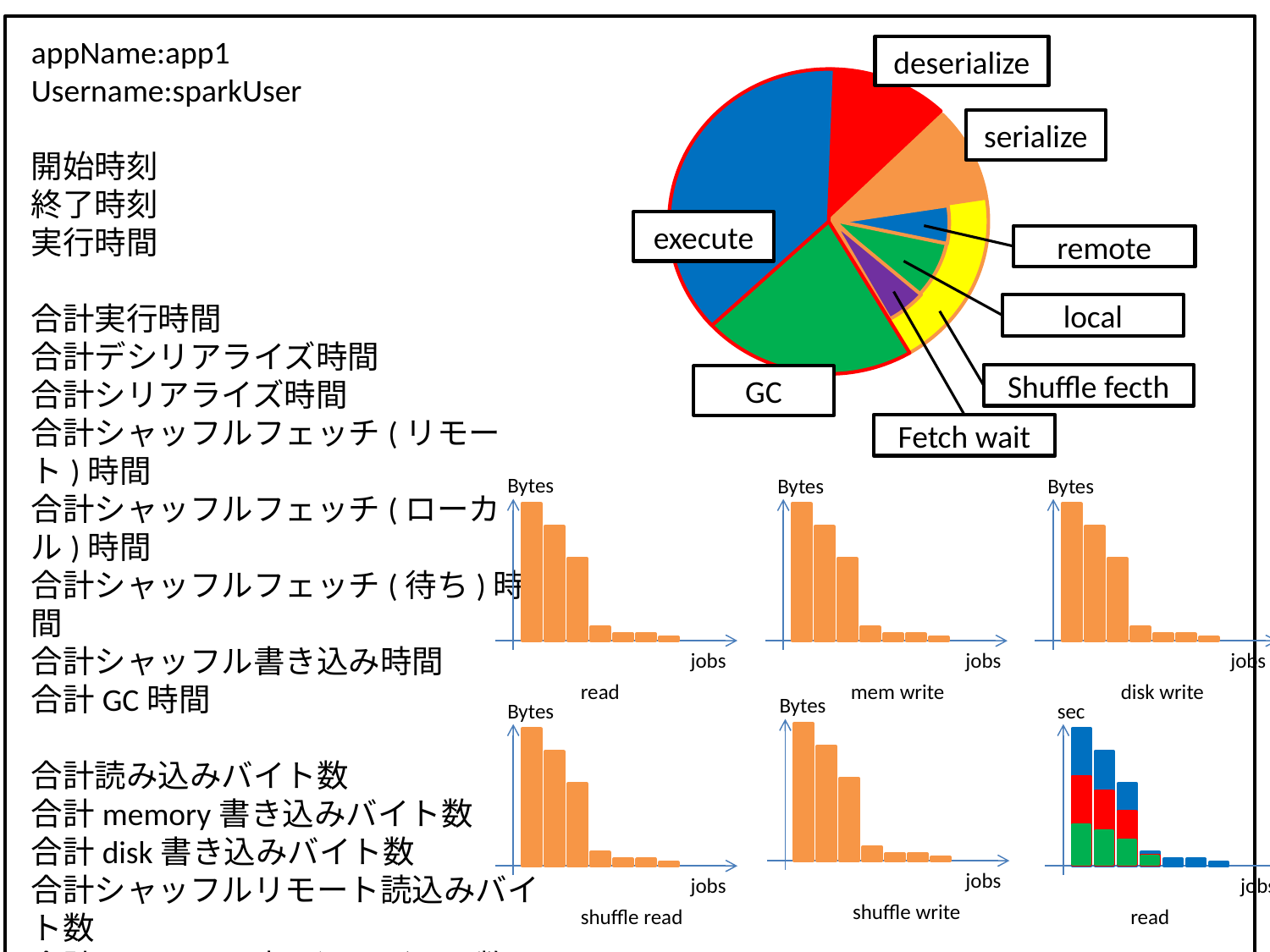

appName:app1
Username:sparkUser

開始時刻
終了時刻
実行時間

合計実行時間
合計デシリアライズ時間
合計シリアライズ時間
合計シャッフルフェッチ(リモート)時間
合計シャッフルフェッチ(ローカル)時間
合計シャッフルフェッチ(待ち)時間
合計シャッフル書き込み時間
合計GC時間

合計読み込みバイト数
合計memory書き込みバイト数
合計disk書き込みバイト数
合計シャッフルリモート読込みバイト数
合計シャッフル書き込みバイト数

合計RDD mem
合計RDD disk
合計RDD
(RDDが実行後消去されるなら合計でなく最大)
deserialize

serialize

execute
remote
local
Shuffle fecth
GC
Fetch wait
Bytes

jobs
read
Bytes

jobs
mem write
Bytes

jobs
disk write
Bytes

jobs
shuffle write
Bytes

jobs
shuffle read
sec

jobs
read

Bytes

jobs
memsize
Bytes

jobs
disksize
Bytes

jobs
sumsize